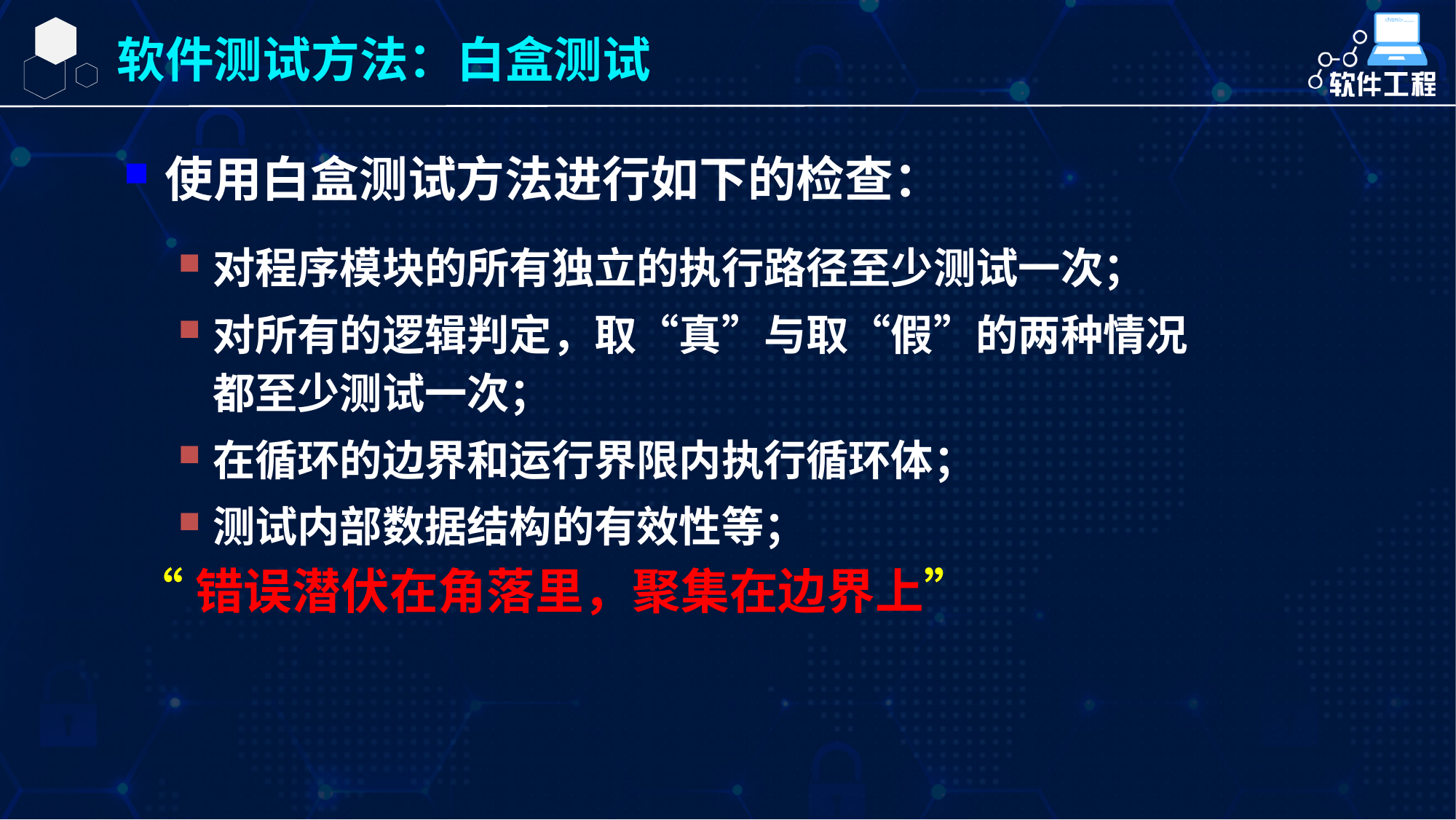

软件测试方法：白盒测试
使用白盒测试方法进行如下的检查：
对程序模块的所有独立的执行路径至少测试一次；
对所有的逻辑判定，取“真”与取“假”的两种情况都至少测试一次；
在循环的边界和运行界限内执行循环体；
测试内部数据结构的有效性等；
 “错误潜伏在角落里，聚集在边界上”